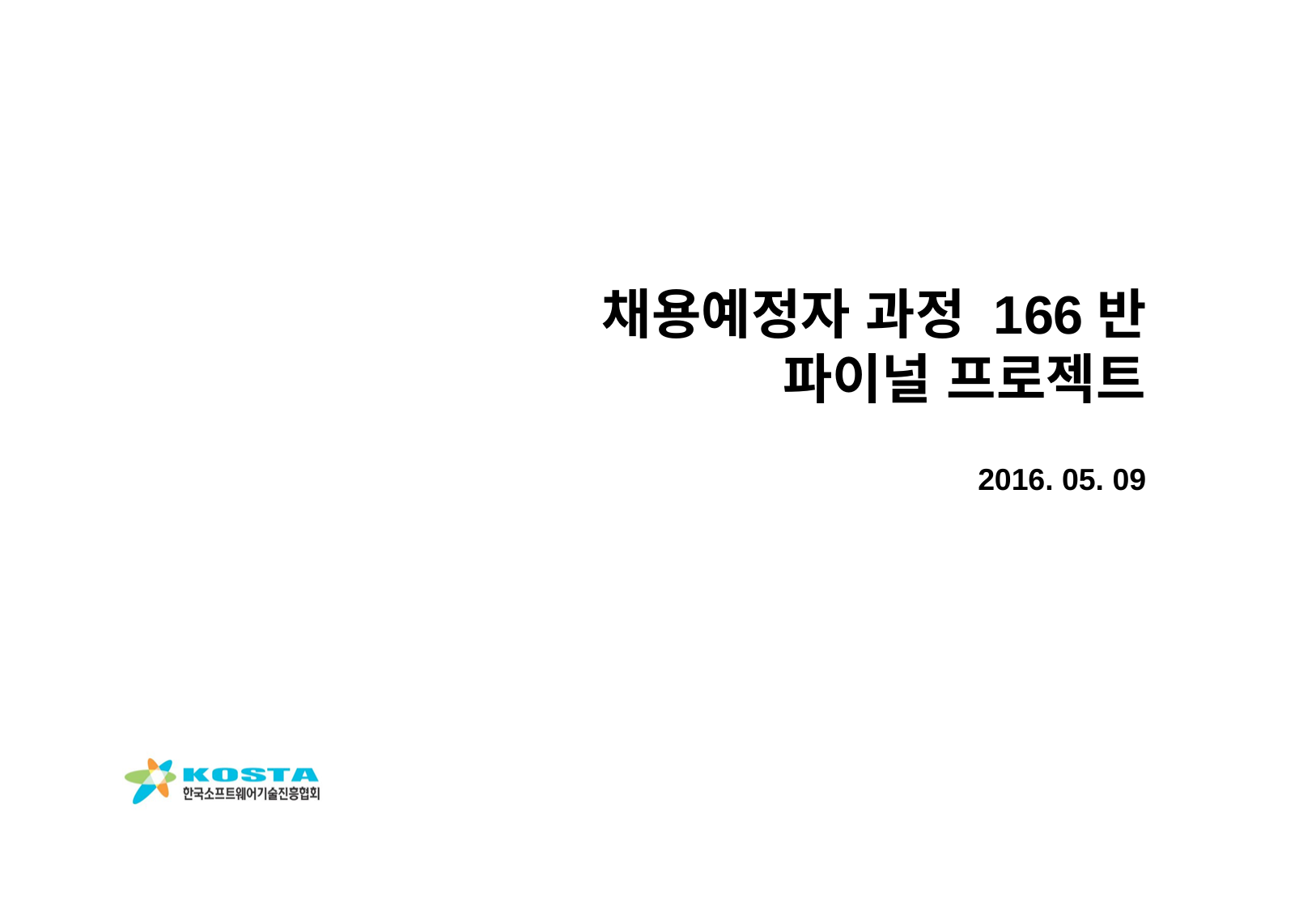

채용예정자 과정 166반
파이널 프로젝트
2016. 05. 09
Ver. 0.9